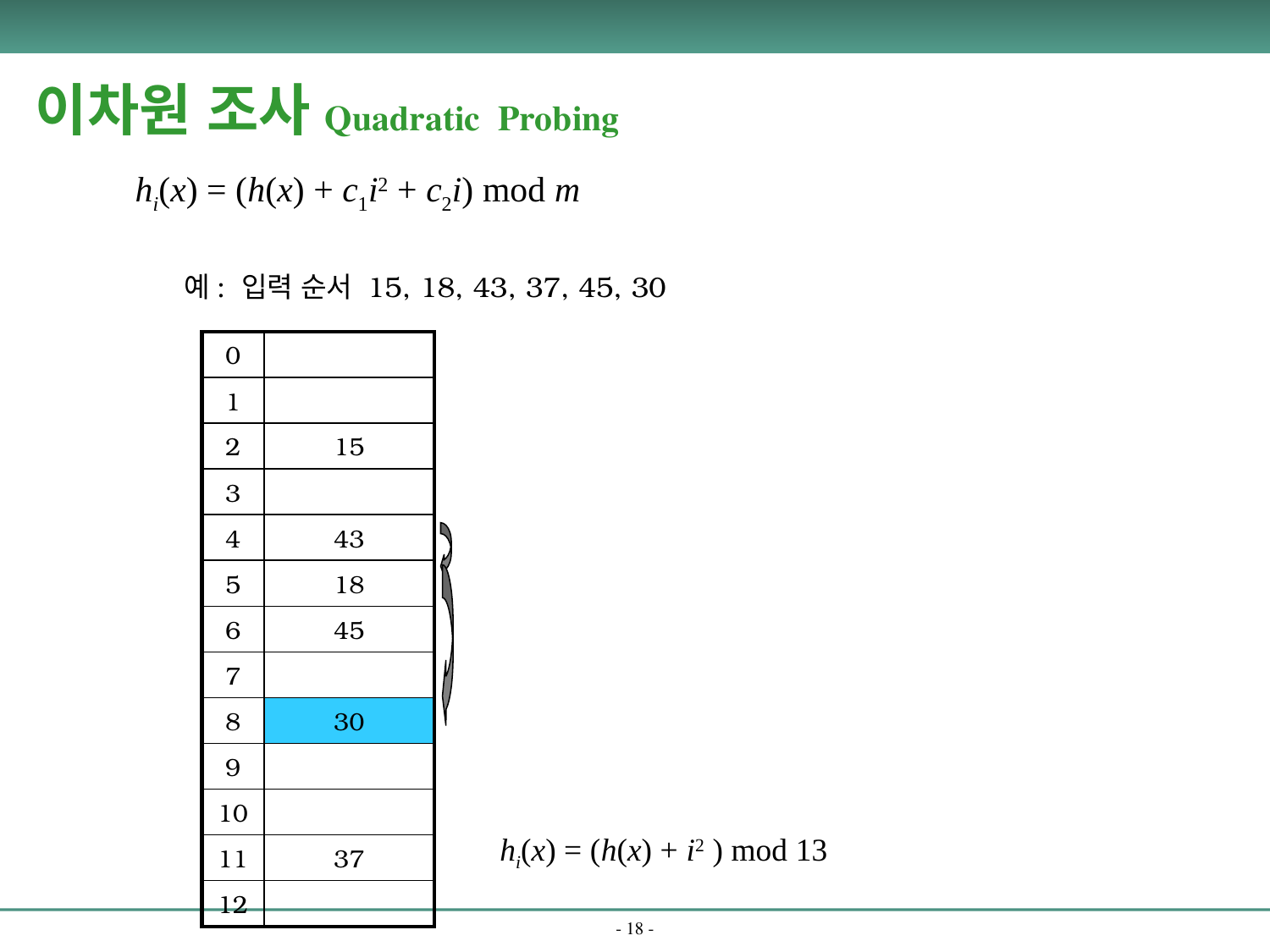

이차원 조사Quadratic  Probing
hi(x) = (h(x) + c1i2 + c2i) mod m
예: 입력 순서 15, 18, 43, 37, 45, 30
| 0 |  |
| --- | --- |
| 1 |  |
| 2 | 15 |
| 3 |  |
| 4 | 43 |
| 5 | 18 |
| 6 | 45 |
| 7 |  |
| 8 | 30 |
| 9 |  |
| 10 |  |
| 11 | 37 |
| 12 |  |

hi(x) = (h(x) + i2 ) mod 13